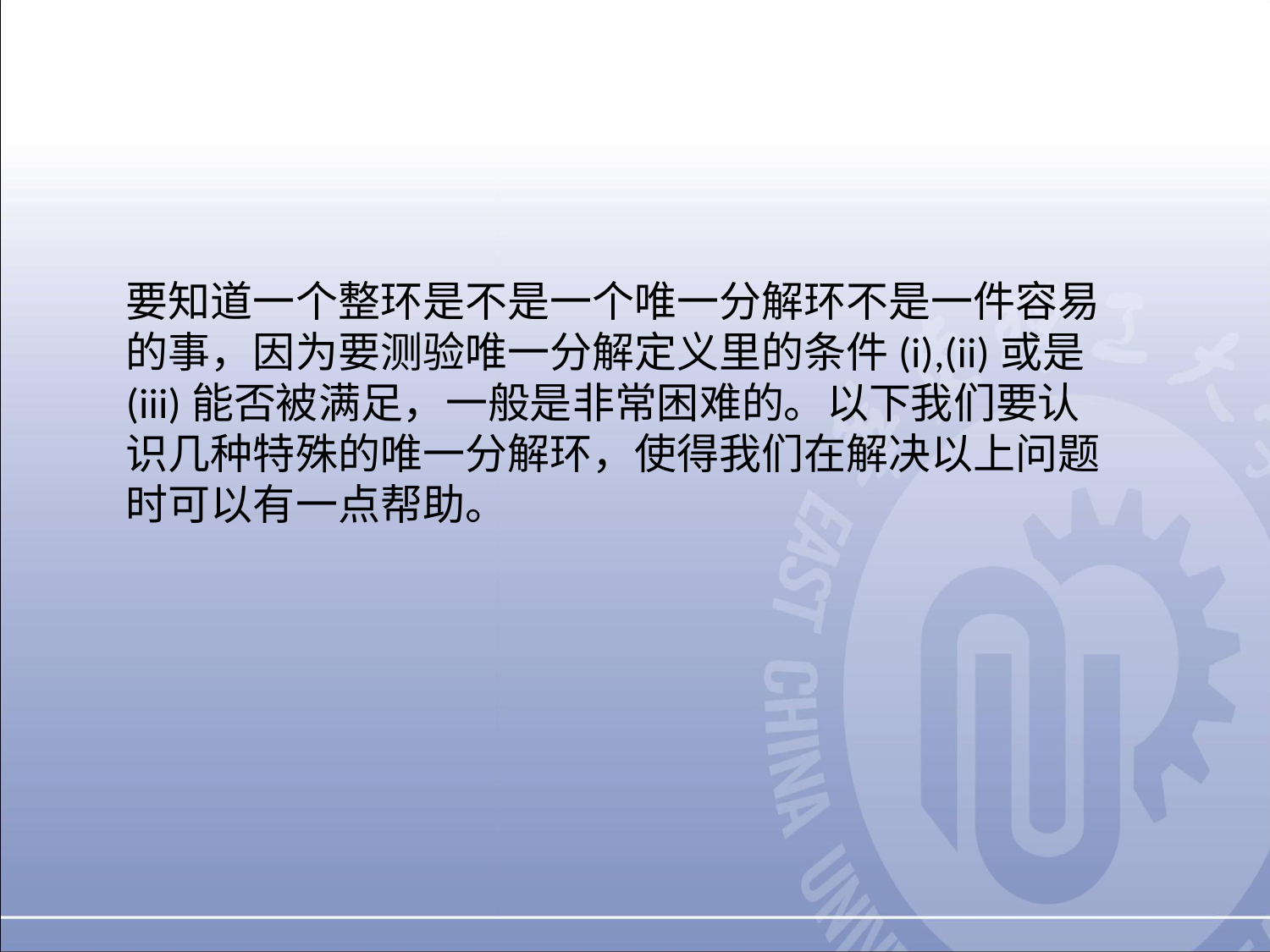

要知道一个整环是不是一个唯一分解环不是一件容易的事，因为要测验唯一分解定义里的条件(i),(ii)或是(iii)能否被满足，一般是非常困难的。以下我们要认识几种特殊的唯一分解环，使得我们在解决以上问题时可以有一点帮助。